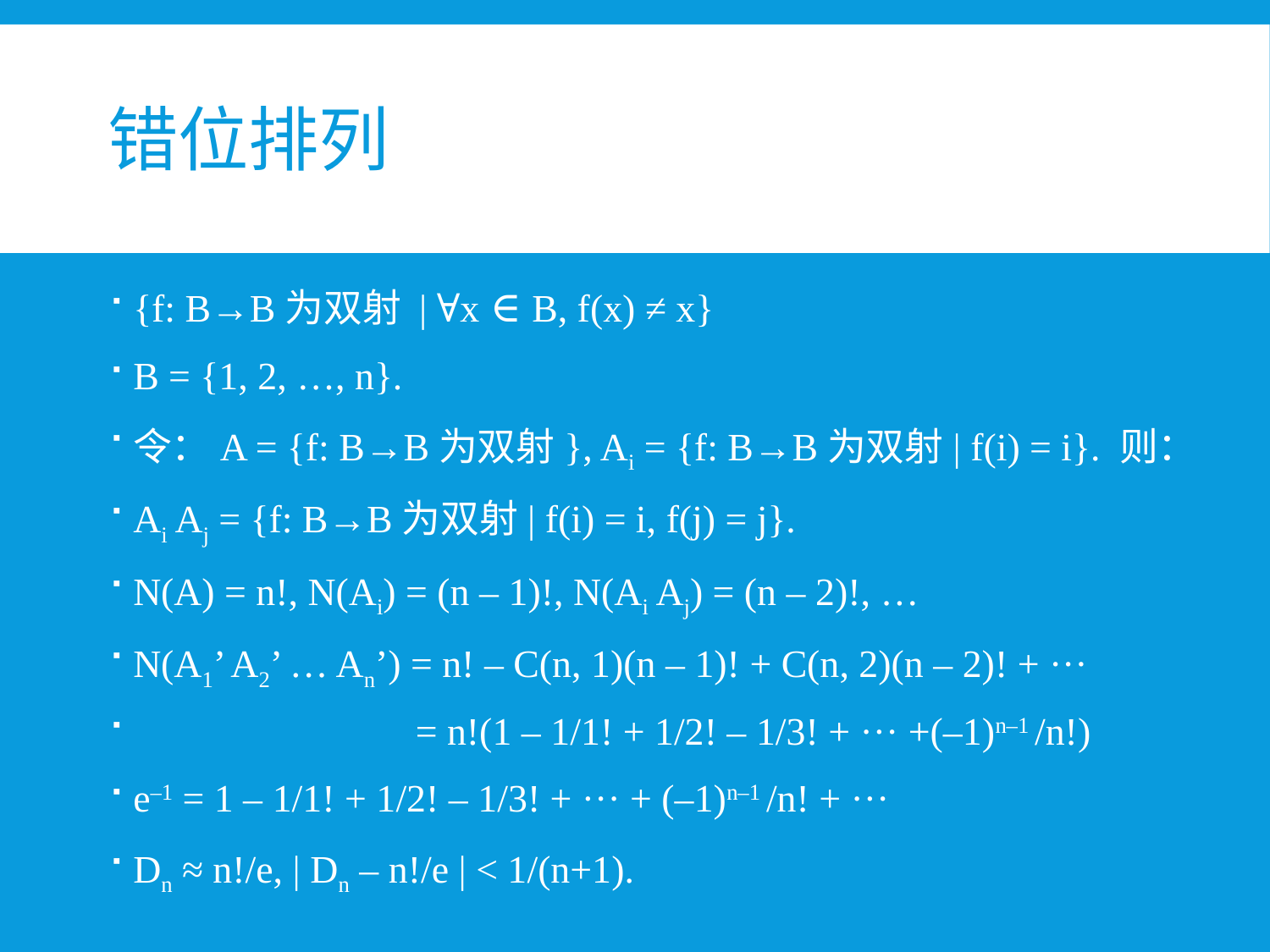

# 错位排列
{f: B→B为双射 | ∀x ∈ B, f(x) ≠ x}
B = {1, 2, …, n}.
令：A = {f: B→B为双射}, Ai = {f: B→B为双射| f(i) = i}. 则：
Ai Aj = {f: B→B为双射| f(i) = i, f(j) = j}.
N(A) = n!, N(Ai) = (n – 1)!, N(Ai Aj) = (n – 2)!, …
N(A1’ A2’ … An’) = n! – C(n, 1)(n – 1)! + C(n, 2)(n – 2)! + ···
                             = n!(1 – 1/1! + 1/2! – 1/3! + ··· +(–1)n–1 /n!)
e–1 = 1 – 1/1! + 1/2! – 1/3! + ··· + (–1)n–1 /n! + ···
Dn ≈ n!/e, | Dn – n!/e | < 1/(n+1).